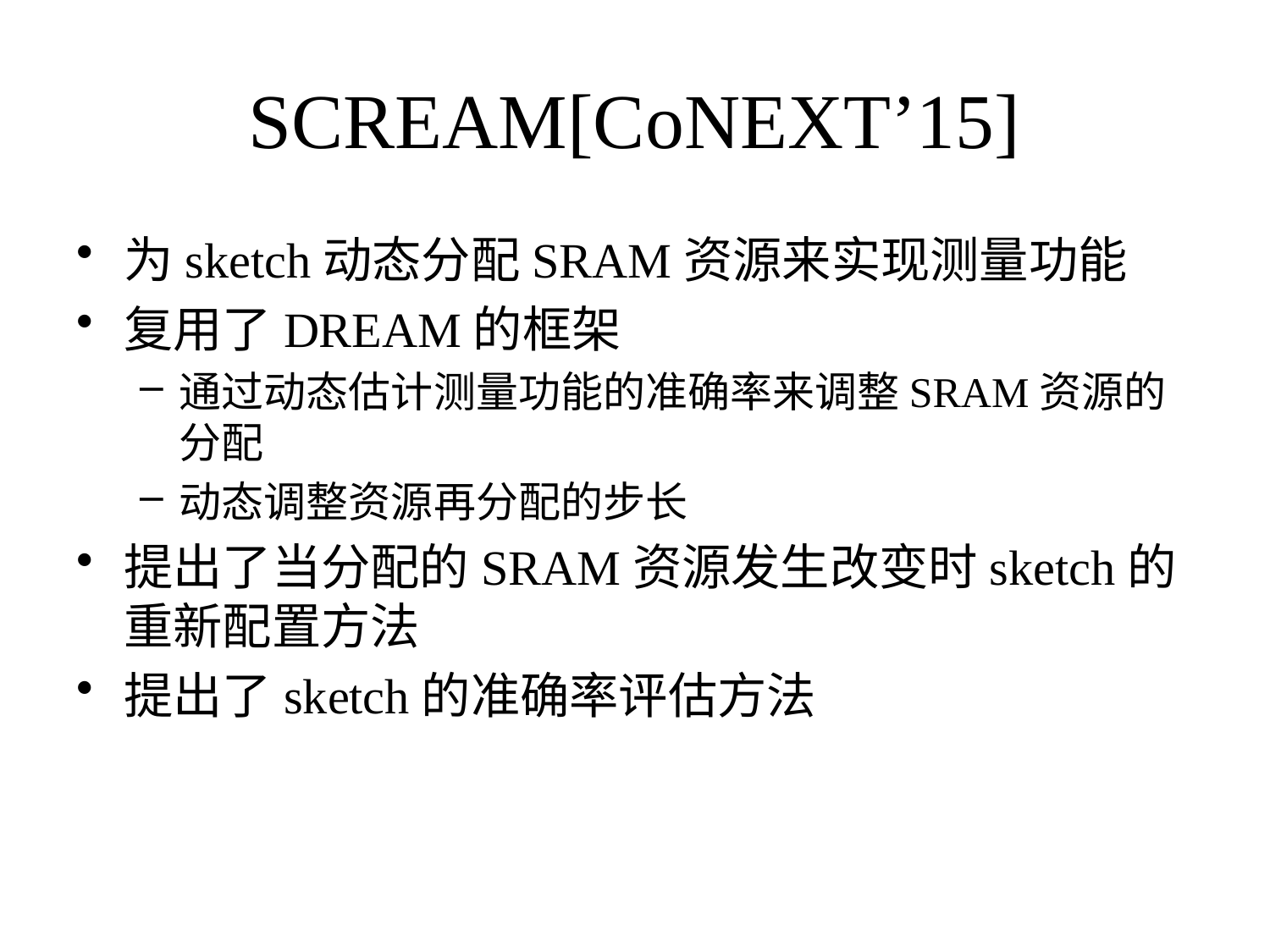

# SCREAM[CoNEXT’15]
为sketch动态分配SRAM资源来实现测量功能
复用了DREAM的框架
通过动态估计测量功能的准确率来调整SRAM资源的分配
动态调整资源再分配的步长
提出了当分配的SRAM资源发生改变时sketch的重新配置方法
提出了sketch的准确率评估方法